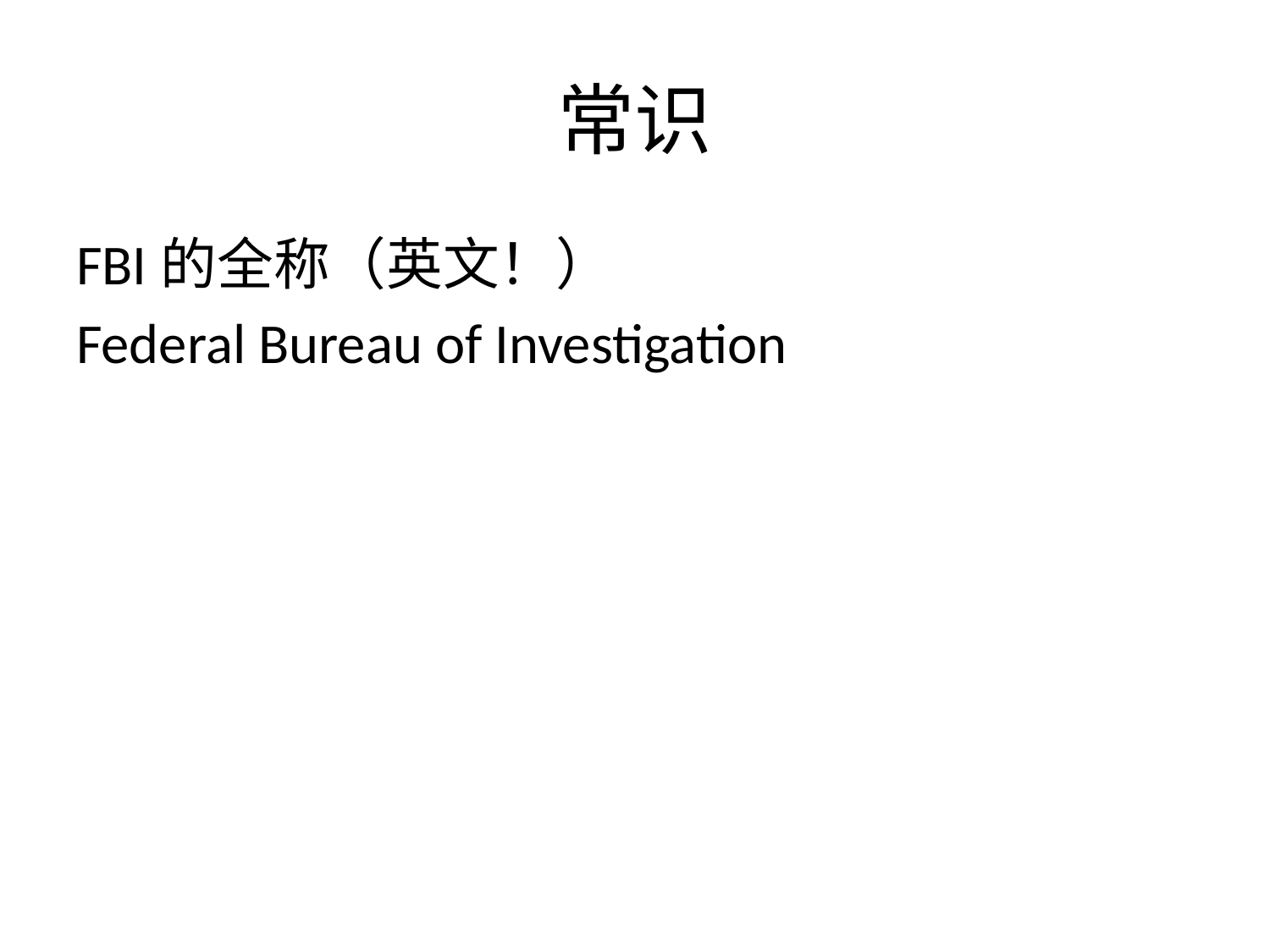

# 常识
FBI的全称（英文！）
Federal Bureau of Investigation